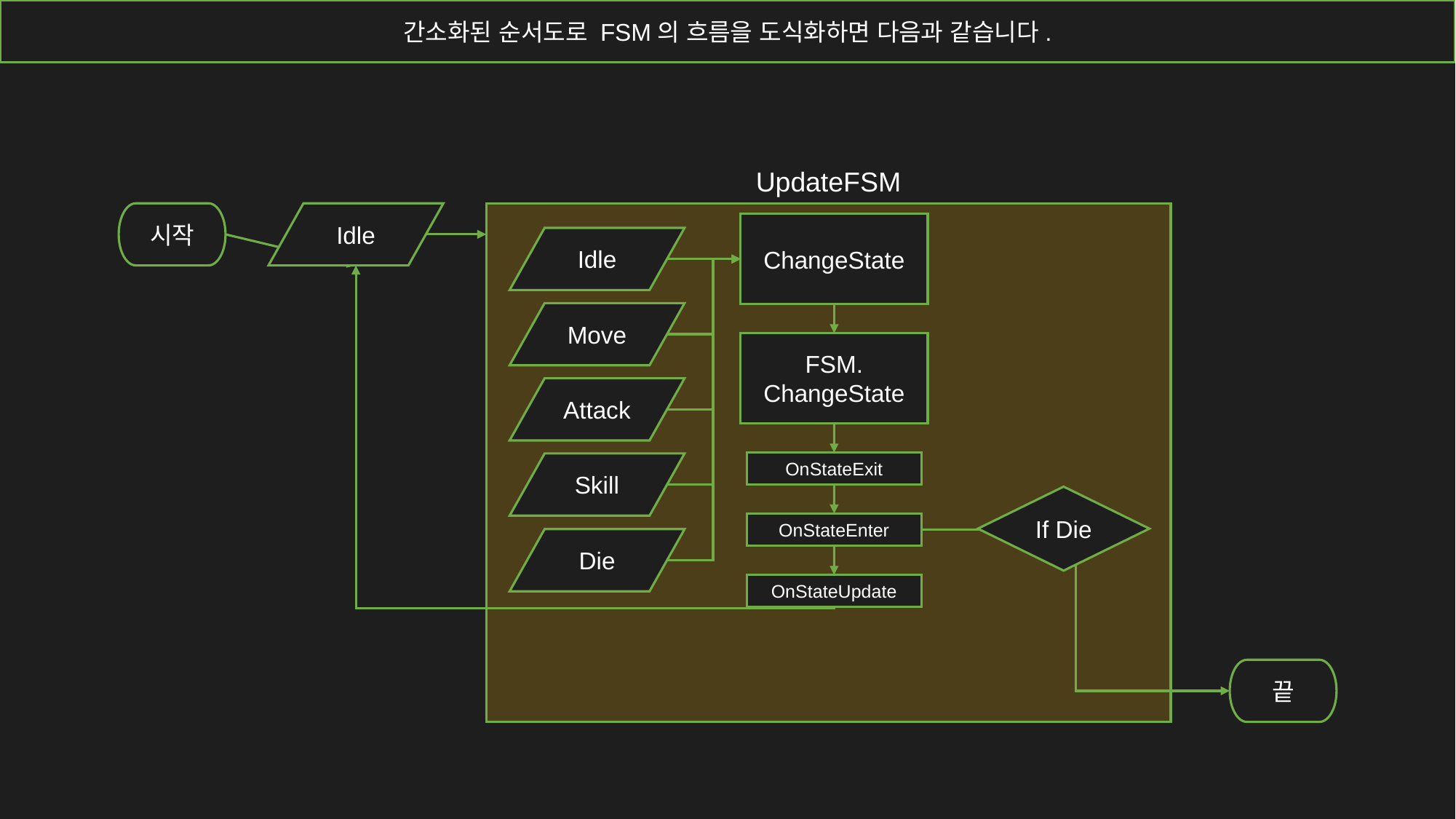

간소화된 순서도로 FSM의 흐름을 도식화하면 다음과 같습니다.

UpdateFSM
시작
Idle

ChangeState
Idle
Move
FSM.
ChangeState
Attack
OnStateExit
Skill
OnStateEnter
Die
OnStateUpdate
끝
If Die